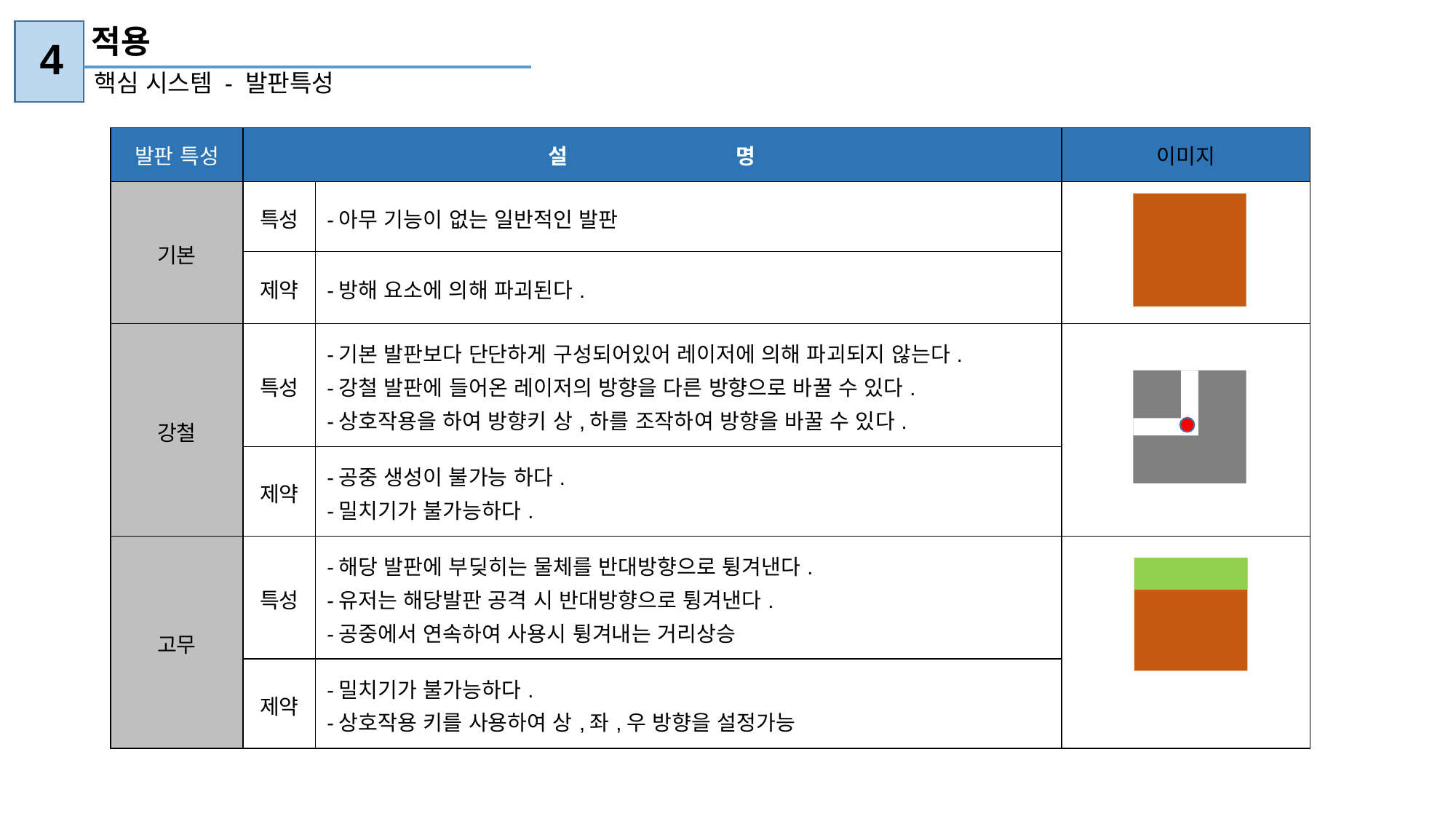

# 4
적용
핵심 시스템 - 발판특성
| 발판 특성 | 설 명 |  | 이미지 |
| --- | --- | --- | --- |
| 기본 | 특성 | -아무 기능이 없는 일반적인 발판 |  |
|  | 제약 | -방해 요소에 의해 파괴된다. |  |
| 강철 | 특성 | -기본 발판보다 단단하게 구성되어있어 레이저에 의해 파괴되지 않는다. -강철 발판에 들어온 레이저의 방향을 다른 방향으로 바꿀 수 있다. -상호작용을 하여 방향키 상,하를 조작하여 방향을 바꿀 수 있다. |  |
|  | 제약 | -공중 생성이 불가능 하다. -밀치기가 불가능하다. |  |
| 고무 | 특성 | -해당 발판에 부딪히는 물체를 반대방향으로 튕겨낸다. -유저는 해당발판 공격 시 반대방향으로 튕겨낸다. -공중에서 연속하여 사용시 튕겨내는 거리상승 |  |
|  | 제약 | -밀치기가 불가능하다. -상호작용 키를 사용하여 상,좌,우 방향을 설정가능 |  |